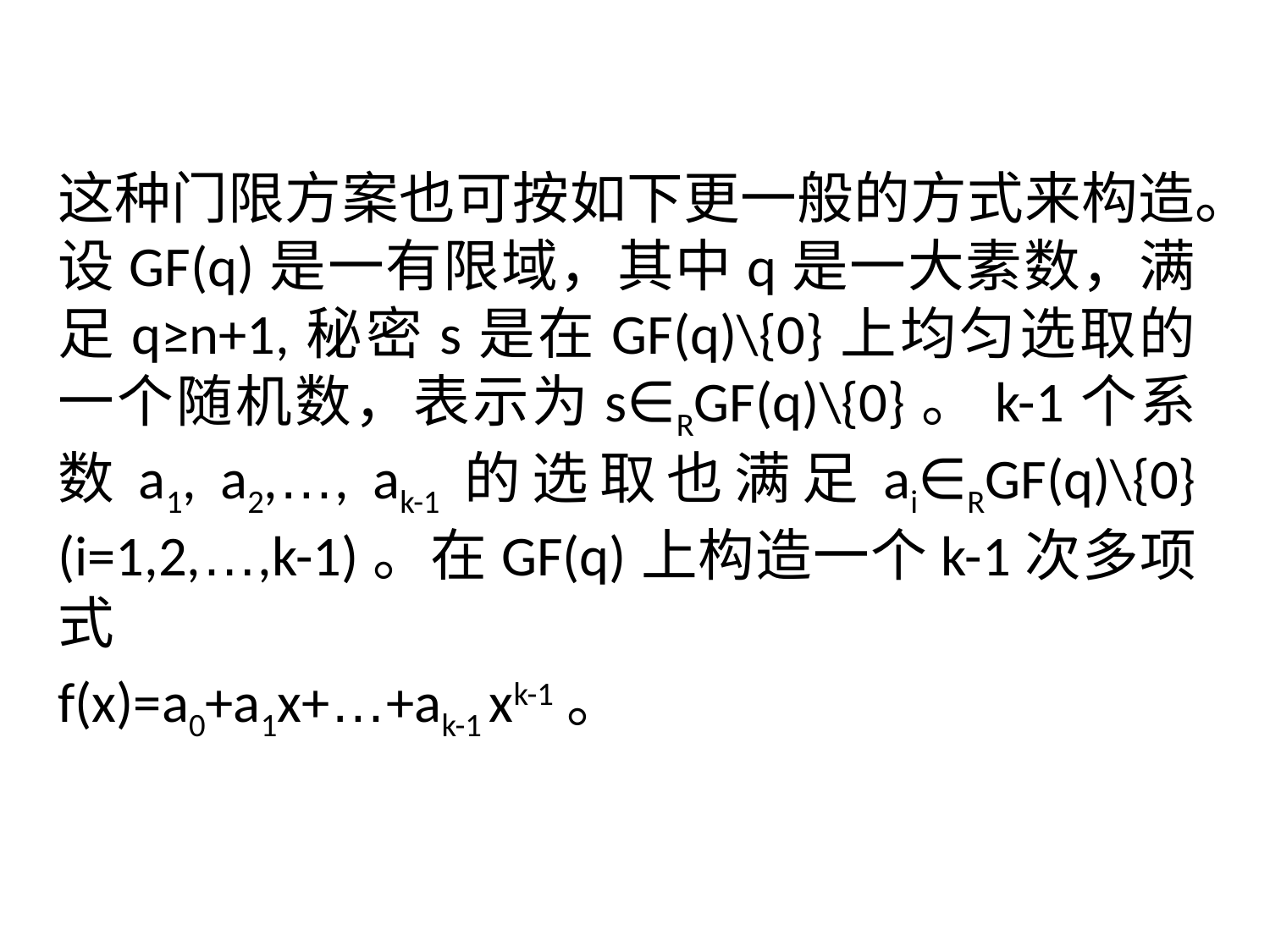

这种门限方案也可按如下更一般的方式来构造。设GF(q)是一有限域，其中q是一大素数，满足q≥n+1,秘密s是在GF(q)\{0}上均匀选取的一个随机数，表示为s∈RGF(q)\{0}。k-1个系数a1, a2,…, ak-1的选取也满足ai∈RGF(q)\{0} (i=1,2,…,k-1)。在GF(q)上构造一个k-1次多项式
f(x)=a0+a1x+…+ak-1 xk-1。